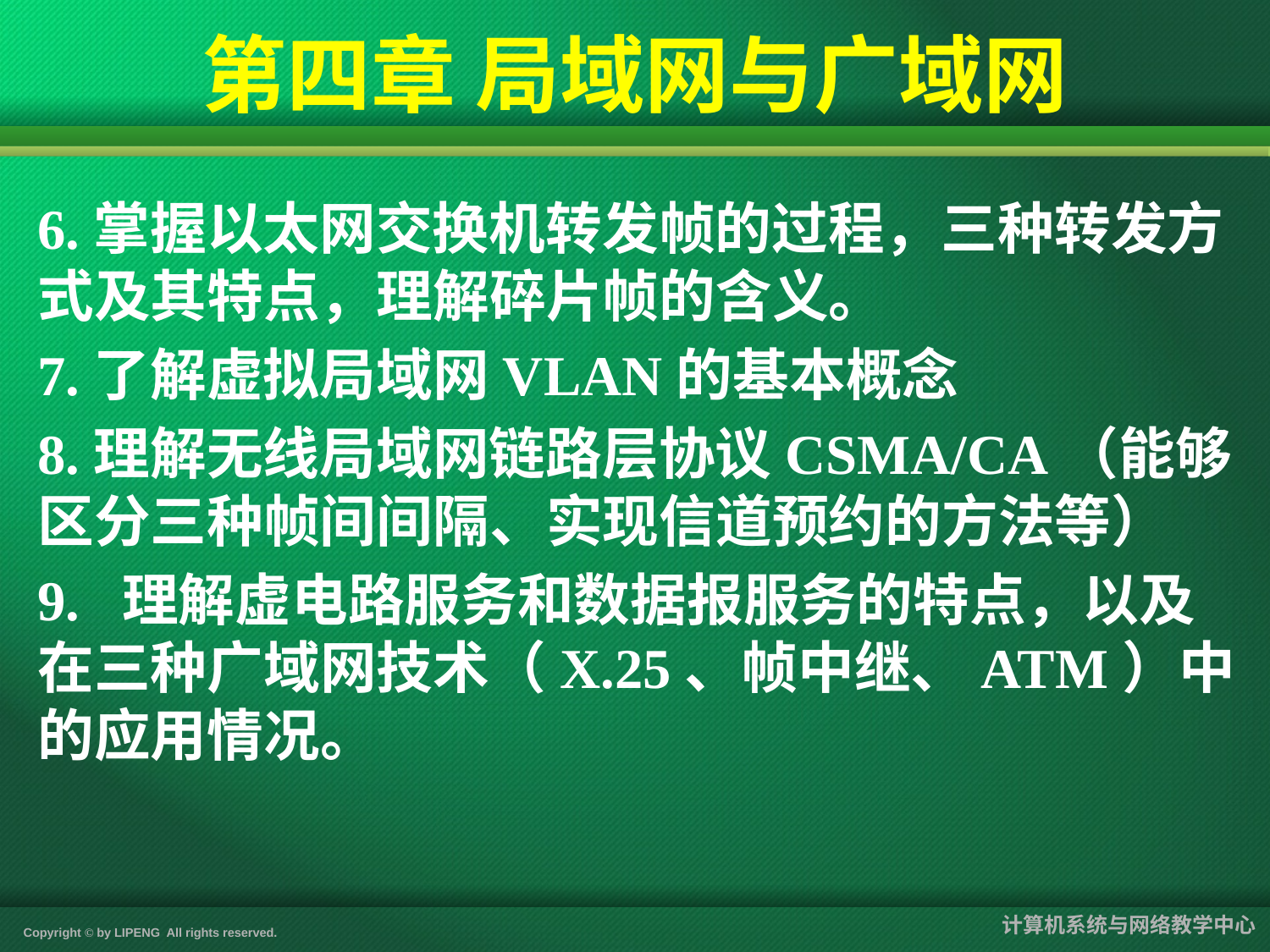

#
第四章 局域网与广域网
6.掌握以太网交换机转发帧的过程，三种转发方式及其特点，理解碎片帧的含义。
7.了解虚拟局域网VLAN的基本概念
8.理解无线局域网链路层协议CSMA/CA（能够区分三种帧间间隔、实现信道预约的方法等）
9.  理解虚电路服务和数据报服务的特点，以及在三种广域网技术（X.25、帧中继、ATM）中的应用情况。